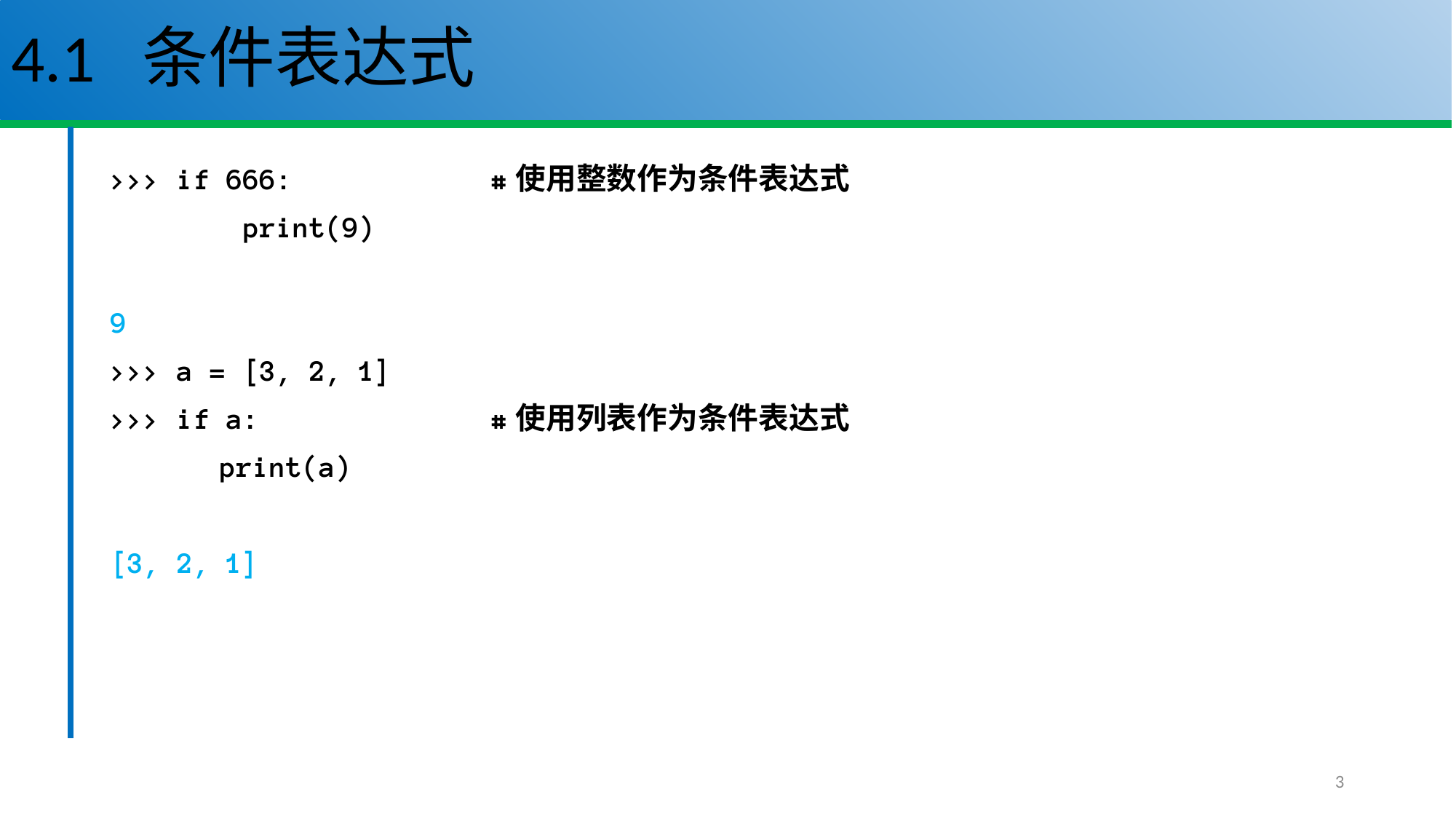

# 4.1  条件表达式
>>> if 666:            #使用整数作为条件表达式
        print(9)

9
>>> a = [3, 2, 1]
>>> if a:              #使用列表作为条件表达式
	print(a)

[3, 2, 1]
3